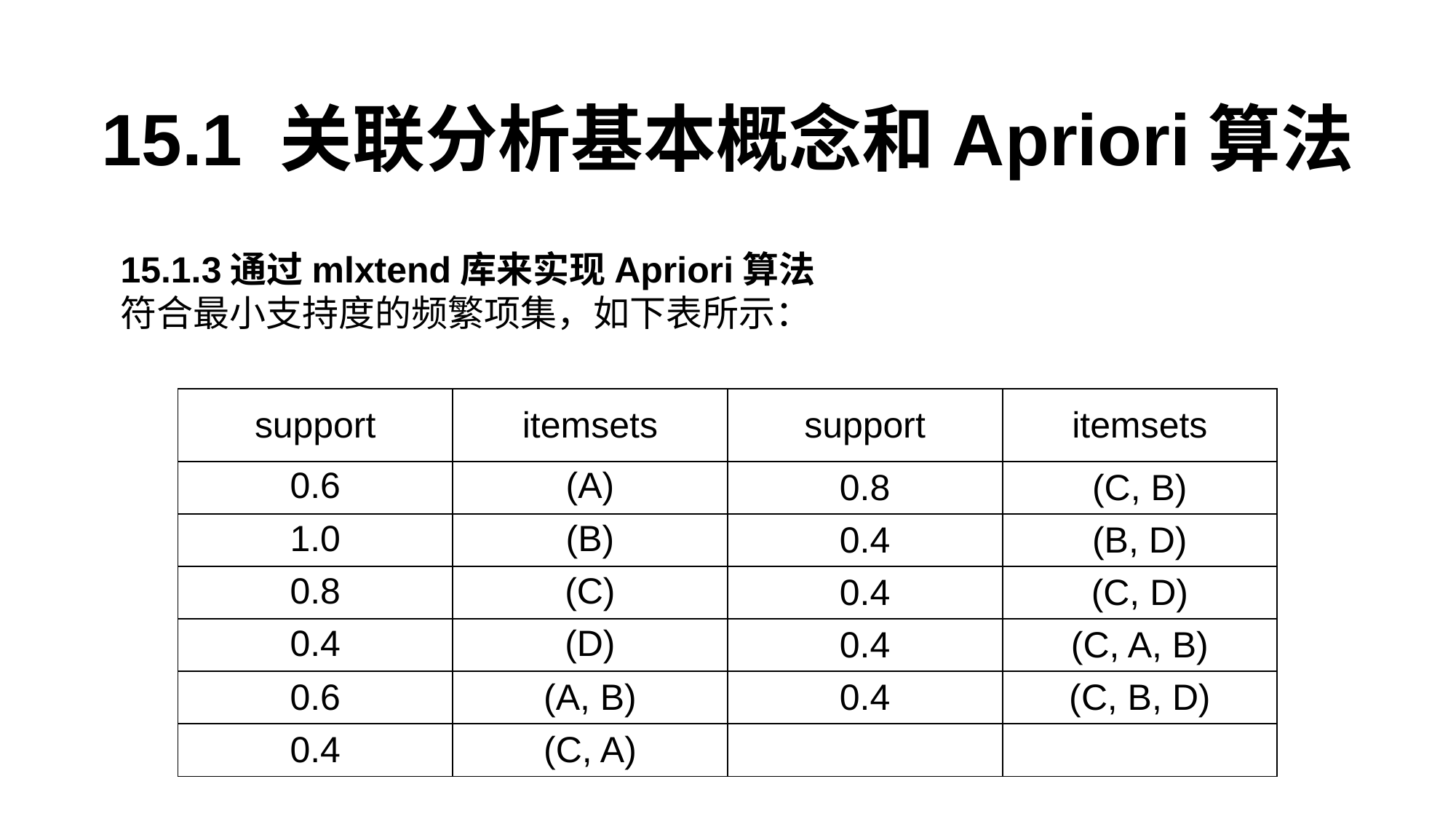

15.1 关联分析基本概念和Apriori算法
15.1.3通过mlxtend库来实现Apriori算法
符合最小支持度的频繁项集，如下表所示：

| support | itemsets | support | itemsets |
| --- | --- | --- | --- |
| 0.6 | (A) | 0.8 | (C, B) |
| 1.0 | (B) | 0.4 | (B, D) |
| 0.8 | (C) | 0.4 | (C, D) |
| 0.4 | (D) | 0.4 | (C, A, B) |
| 0.6 | (A, B) | 0.4 | (C, B, D) |
| 0.4 | (C, A) |  |  |